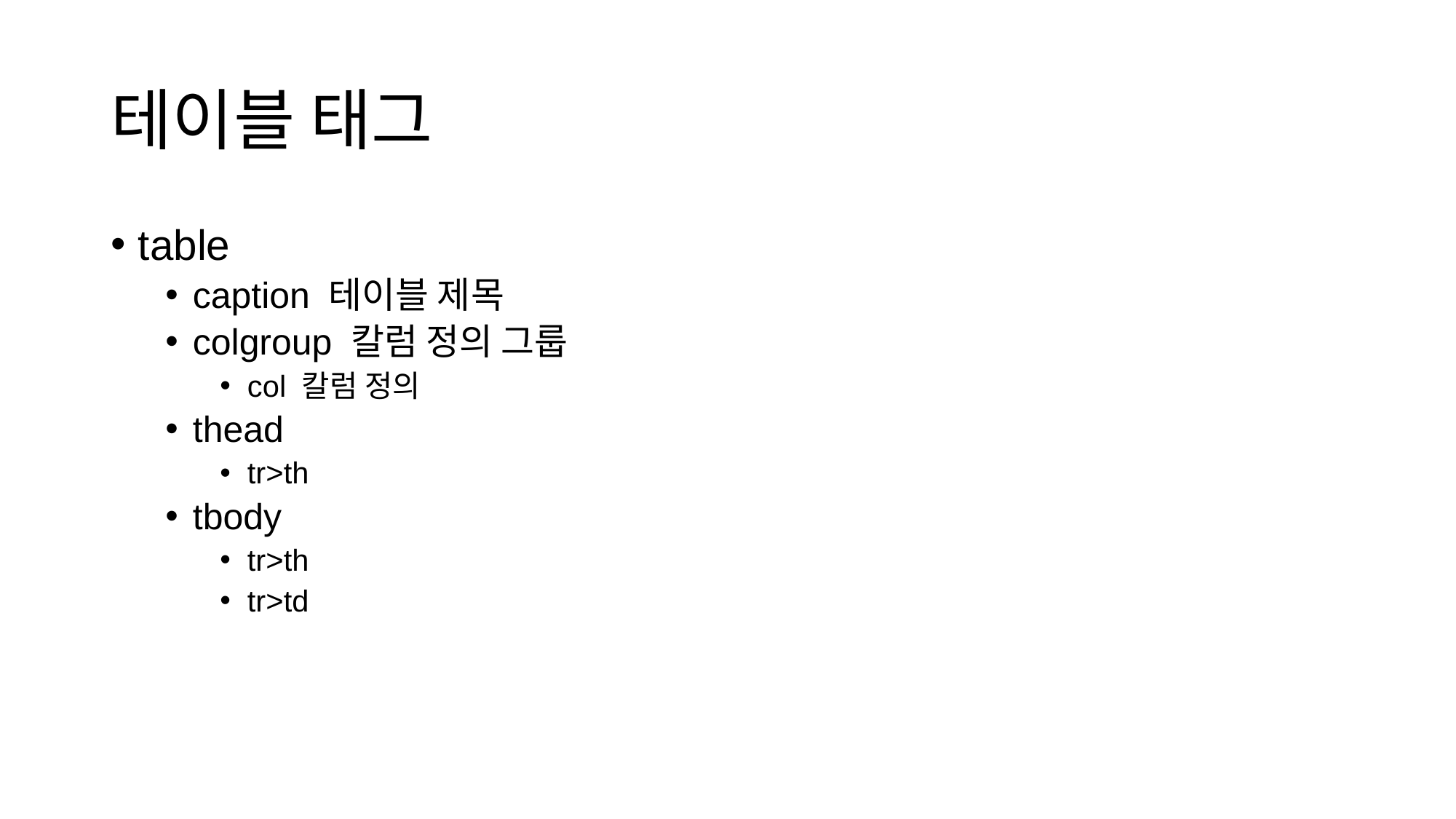

# 테이블 태그
table
caption 테이블 제목
colgroup 칼럼 정의 그룹
col 칼럼 정의
thead
tr>th
tbody
tr>th
tr>td